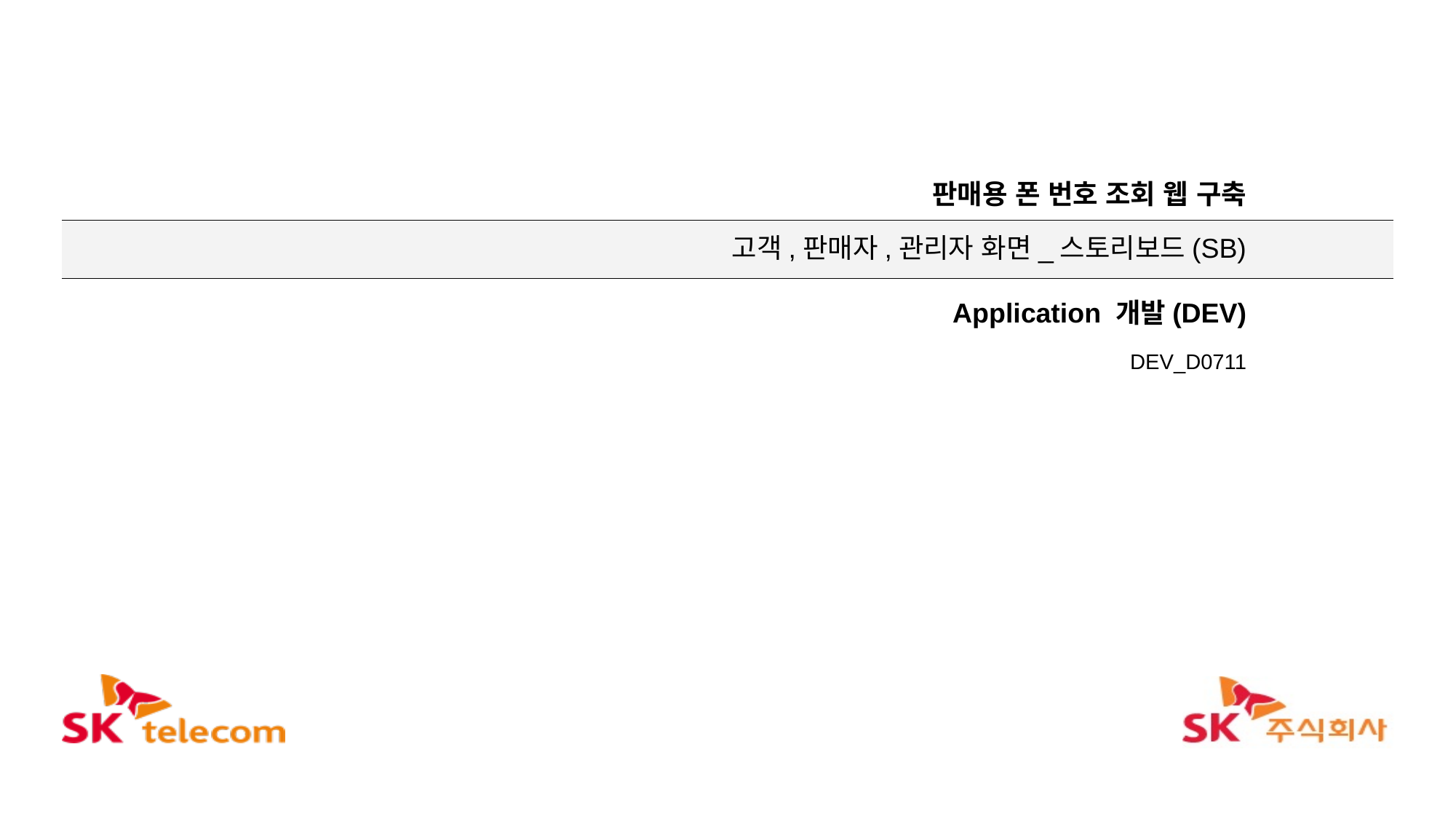

판매용 폰 번호 조회 웹 구축
고객,판매자,관리자 화면_스토리보드(SB)
Application 개발(DEV)
DEV_D0711